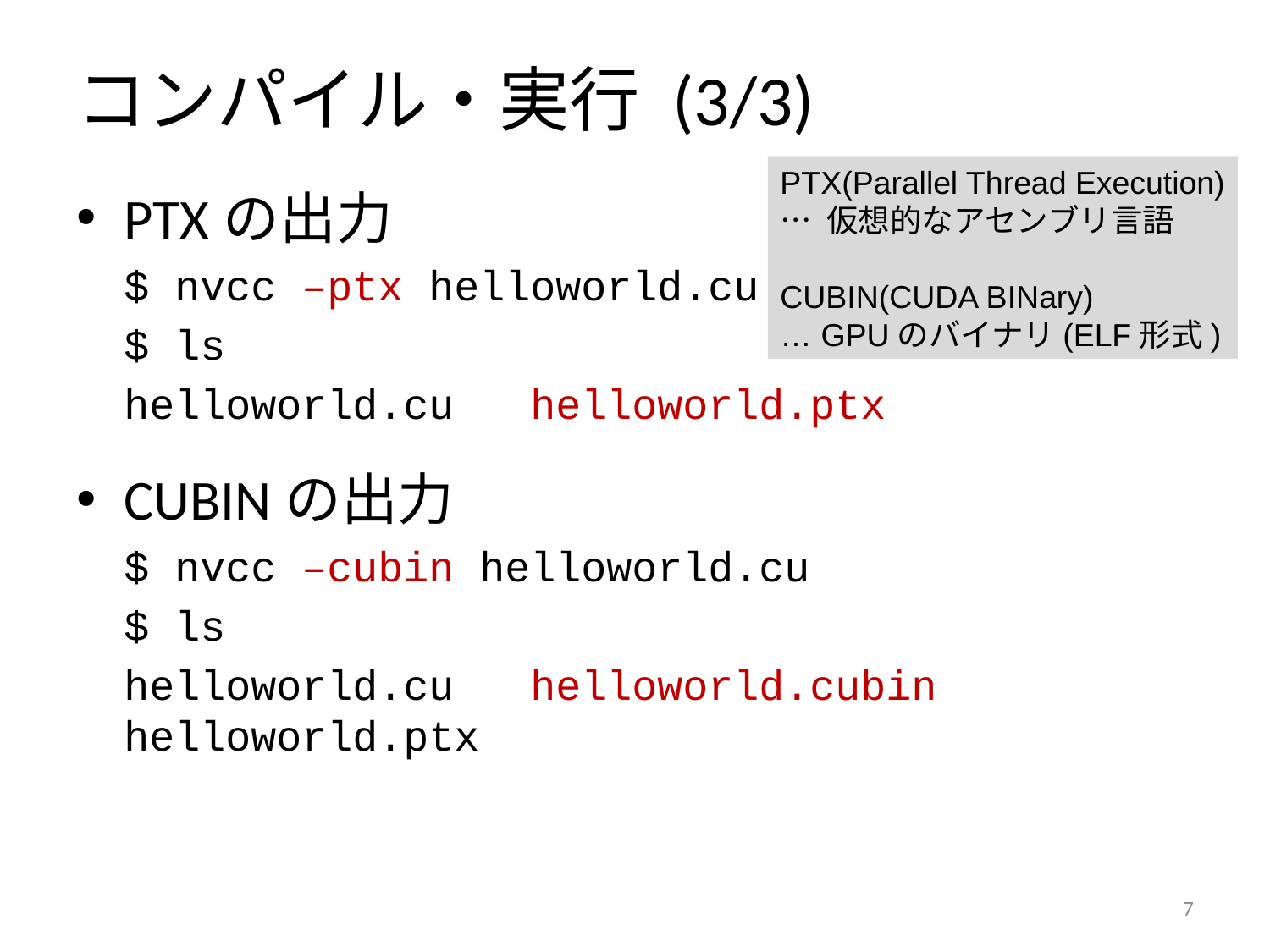

# コンパイル・実行 (3/3)
PTX(Parallel Thread Execution)
… 仮想的なアセンブリ言語

CUBIN(CUDA BINary)
… GPUのバイナリ(ELF形式)
PTXの出力
	$ nvcc –ptx helloworld.cu
	$ ls
	helloworld.cu   helloworld.ptx

CUBINの出力
	$ nvcc –cubin helloworld.cu
	$ ls
	helloworld.cu   helloworld.cubin  helloworld.ptx
7